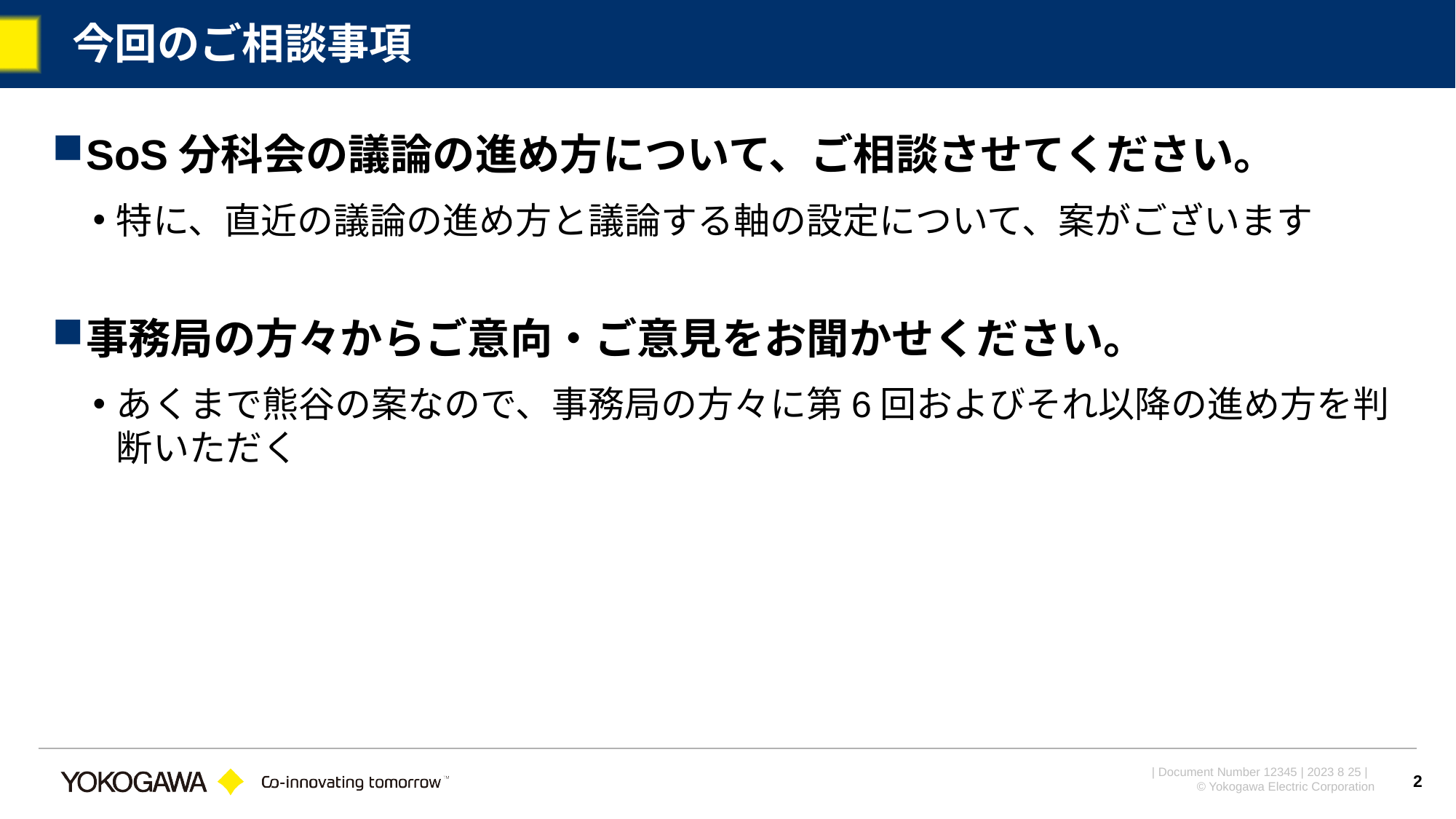

# 今回のご相談事項
SoS分科会の議論の進め方について、ご相談させてください。
特に、直近の議論の進め方と議論する軸の設定について、案がございます

事務局の方々からご意向・ご意見をお聞かせください。
あくまで熊谷の案なので、事務局の方々に第6回およびそれ以降の進め方を判断いただく
2